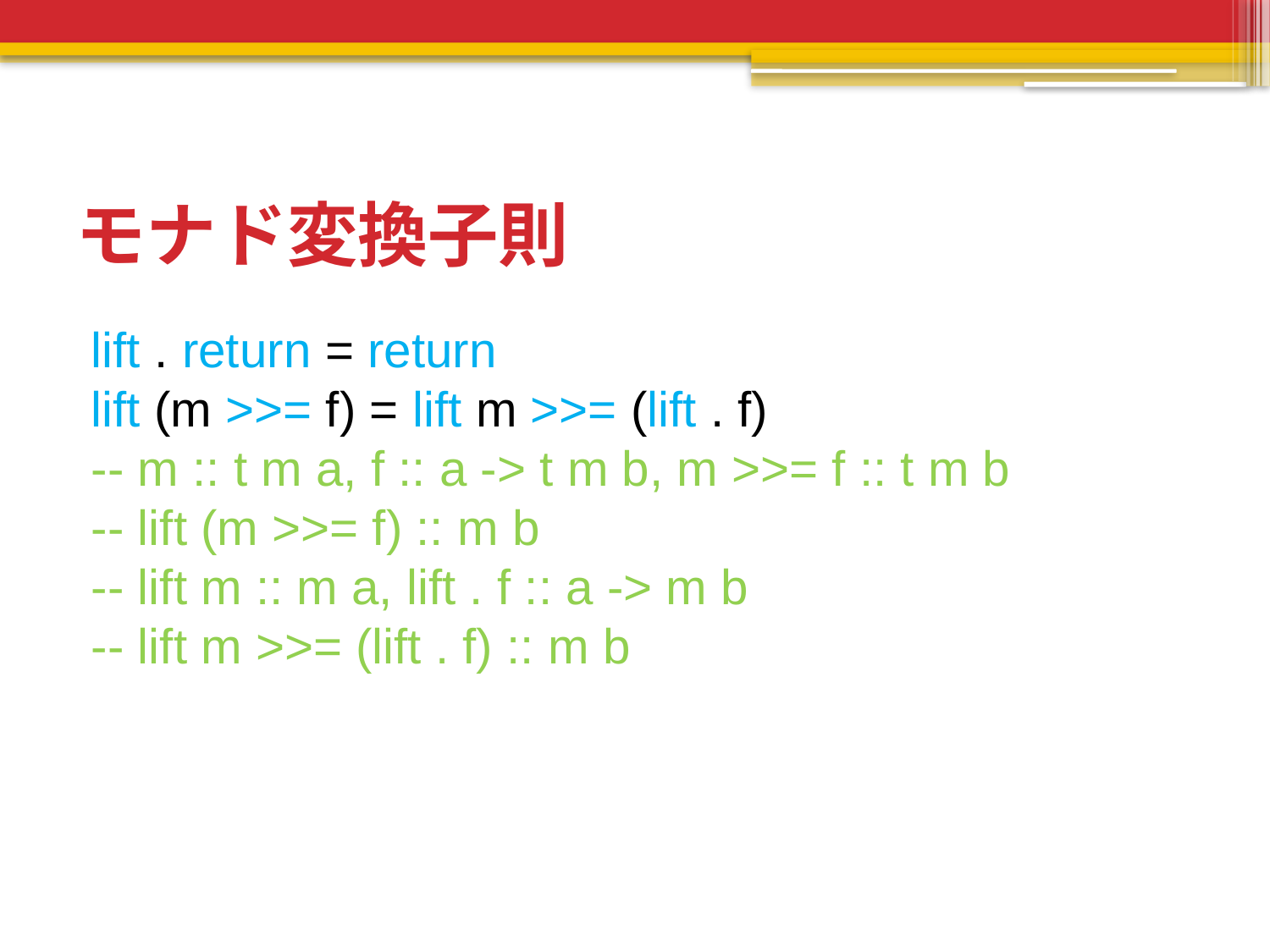

# モナド変換子則
lift . return = return
lift (m >>= f) = lift m >>= (lift . f)
-- m :: t m a, f :: a -> t m b, m >>= f :: t m b
-- lift (m >>= f) :: m b
-- lift m :: m a, lift . f :: a -> m b
-- lift m >>= (lift . f) :: m b